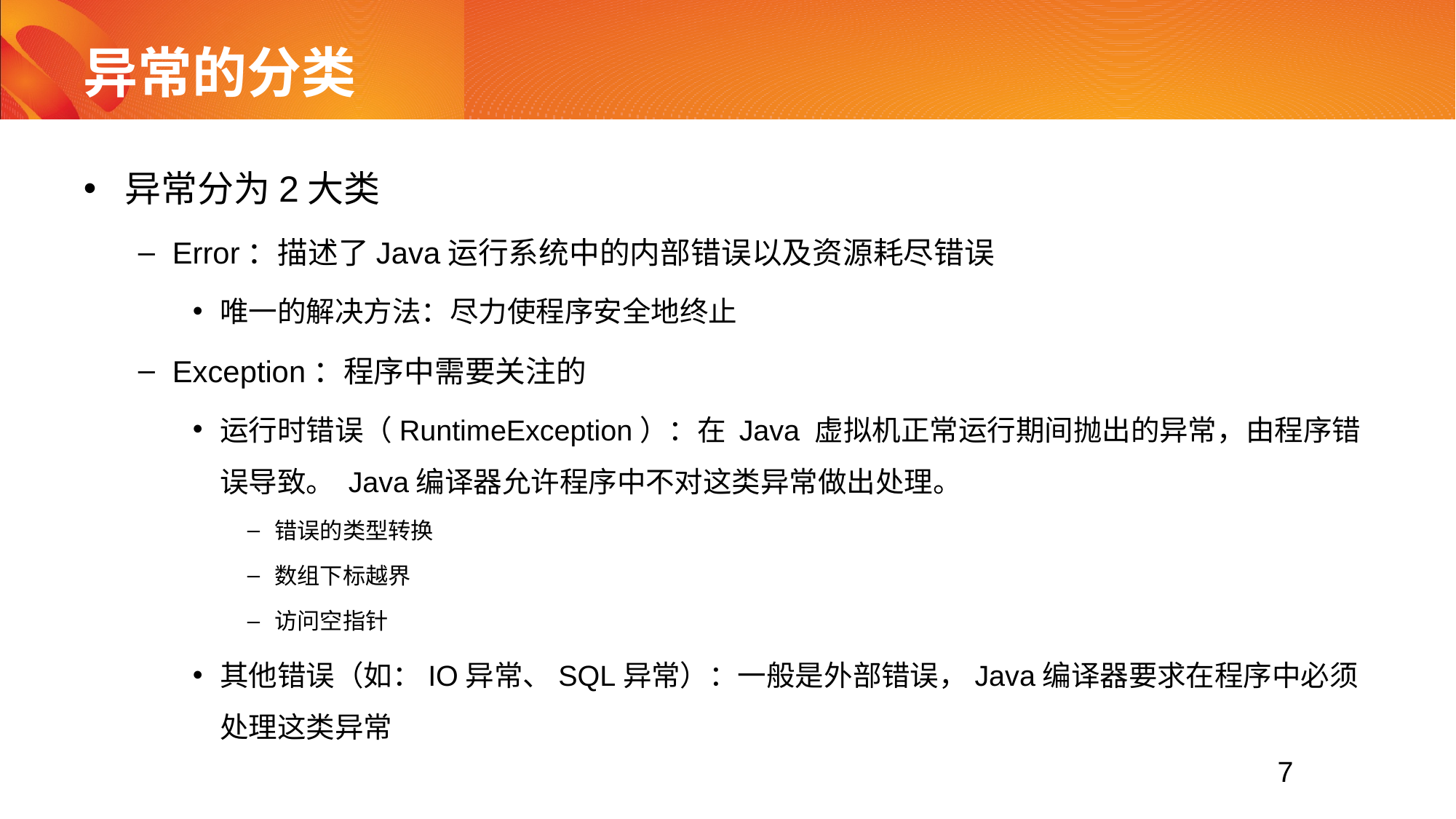

# 异常的分类
异常分为2大类
Error：描述了Java运行系统中的内部错误以及资源耗尽错误
唯一的解决方法：尽力使程序安全地终止
Exception：程序中需要关注的
运行时错误（RuntimeException）：在 Java 虚拟机正常运行期间抛出的异常，由程序错误导致。 Java编译器允许程序中不对这类异常做出处理。
错误的类型转换
数组下标越界
访问空指针
其他错误（如：IO异常、SQL异常）：一般是外部错误，Java编译器要求在程序中必须处理这类异常